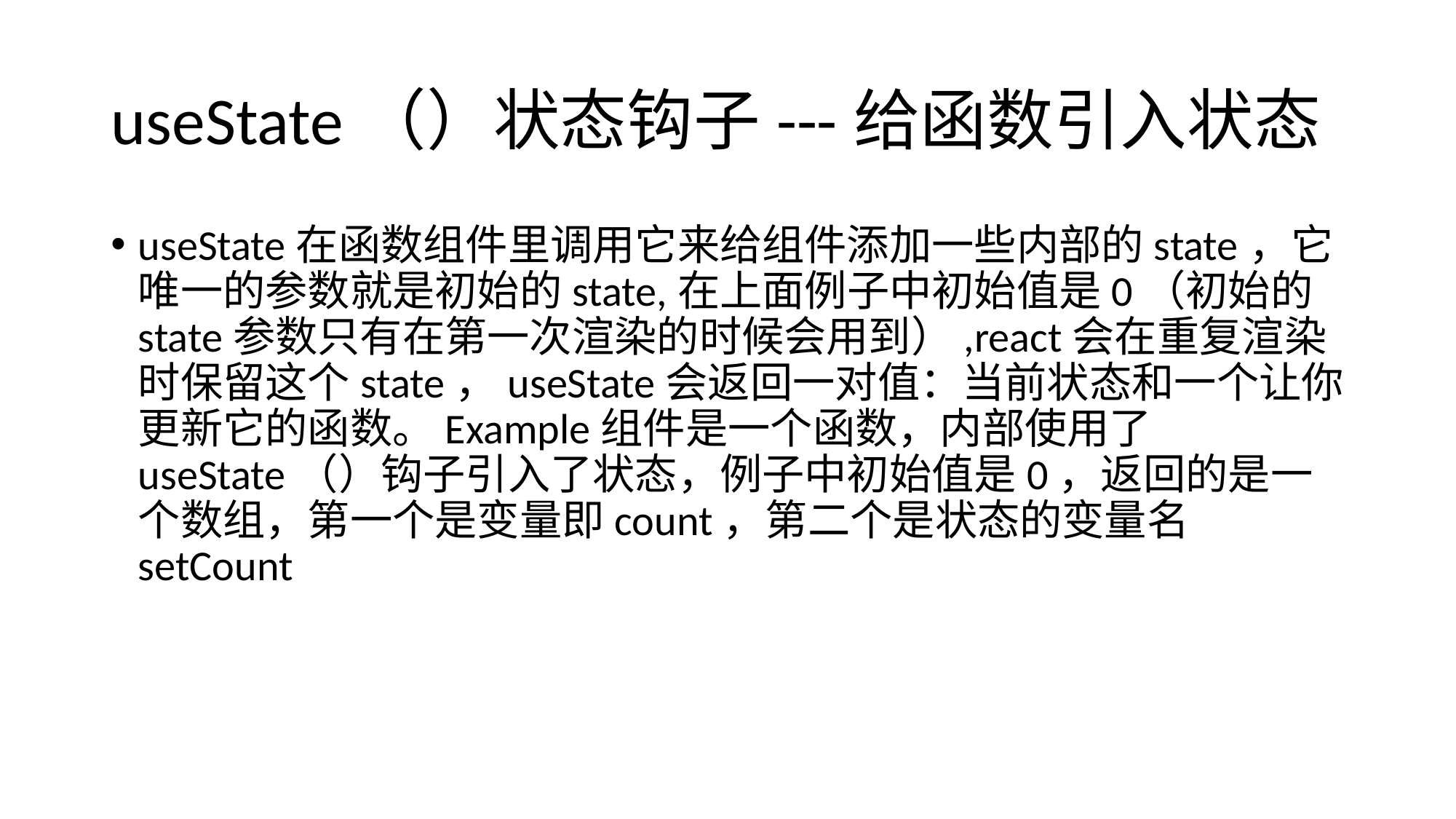

# useState（）状态钩子---给函数引入状态
useState在函数组件里调用它来给组件添加一些内部的state，它唯一的参数就是初始的state,在上面例子中初始值是0（初始的state参数只有在第一次渲染的时候会用到）,react会在重复渲染时保留这个state，useState会返回一对值：当前状态和一个让你更新它的函数。Example组件是一个函数，内部使用了useState（）钩子引入了状态，例子中初始值是0，返回的是一个数组，第一个是变量即count，第二个是状态的变量名setCount